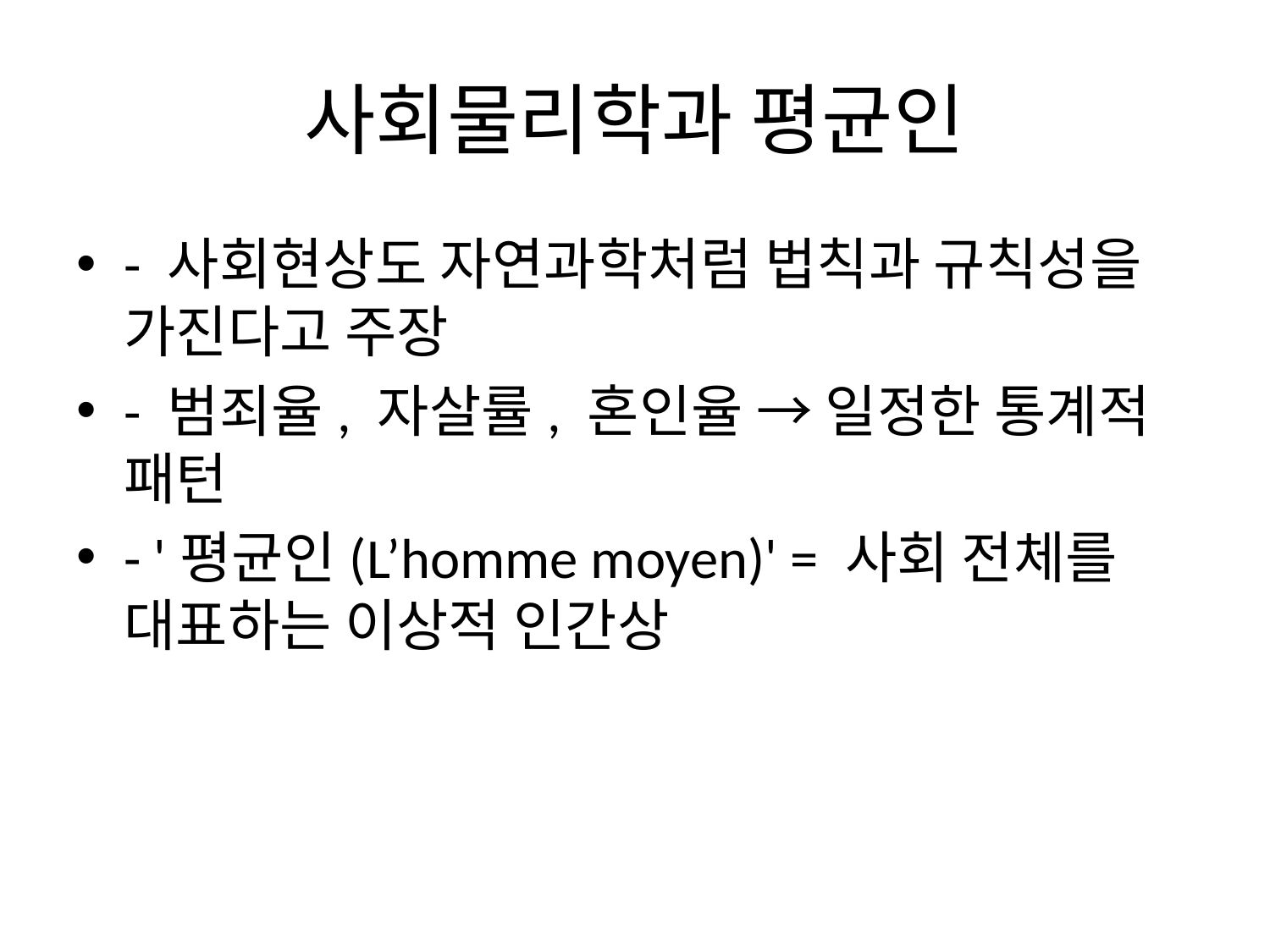

# 사회물리학과 평균인
- 사회현상도 자연과학처럼 법칙과 규칙성을 가진다고 주장
- 범죄율, 자살률, 혼인율 → 일정한 통계적 패턴
- '평균인(L’homme moyen)' = 사회 전체를 대표하는 이상적 인간상